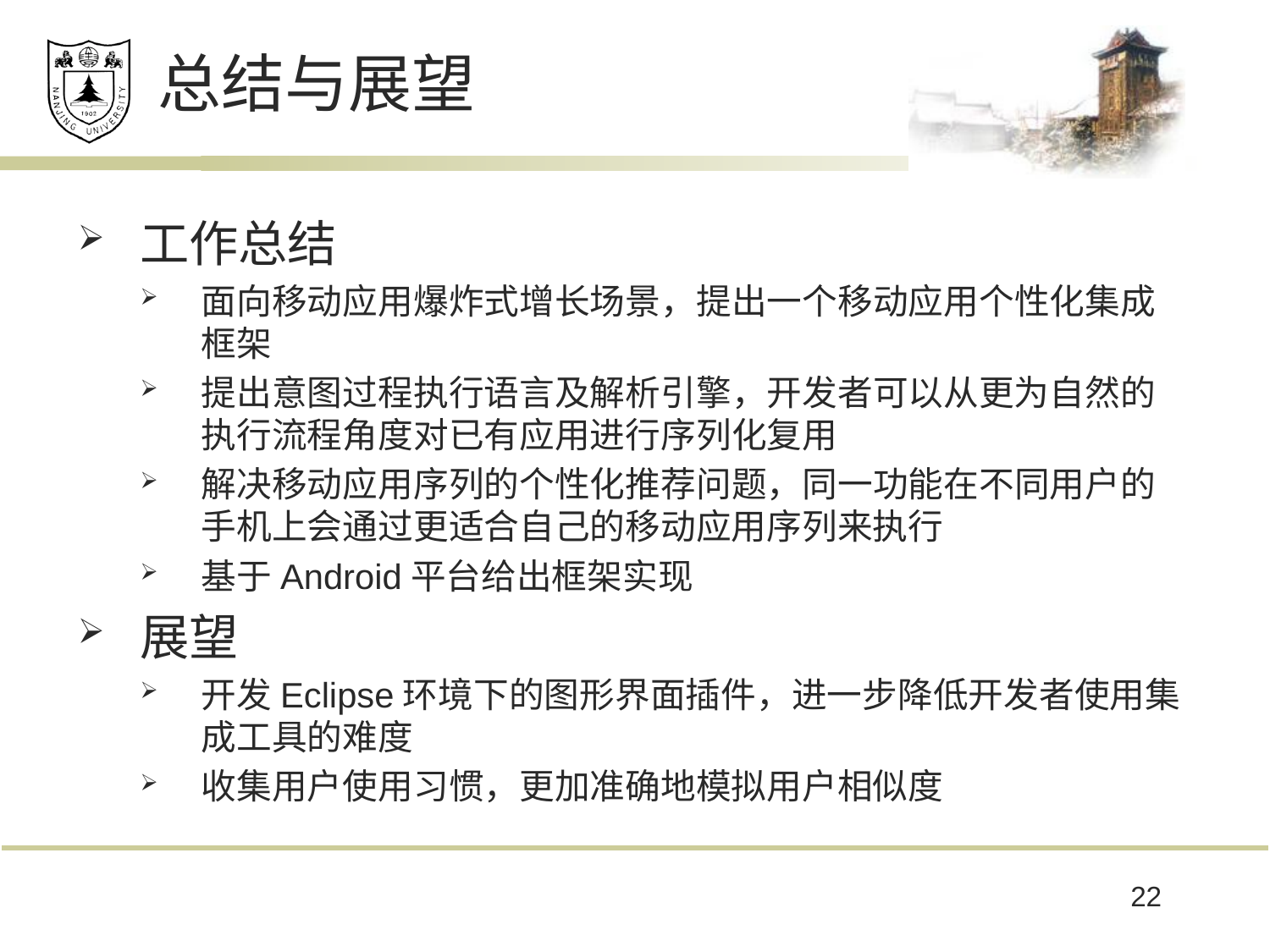

# 总结与展望
工作总结
面向移动应用爆炸式增长场景，提出一个移动应用个性化集成框架
提出意图过程执行语言及解析引擎，开发者可以从更为自然的执行流程角度对已有应用进行序列化复用
解决移动应用序列的个性化推荐问题，同一功能在不同用户的手机上会通过更适合自己的移动应用序列来执行
基于Android平台给出框架实现
展望
开发Eclipse环境下的图形界面插件，进一步降低开发者使用集成工具的难度
收集用户使用习惯，更加准确地模拟用户相似度
22